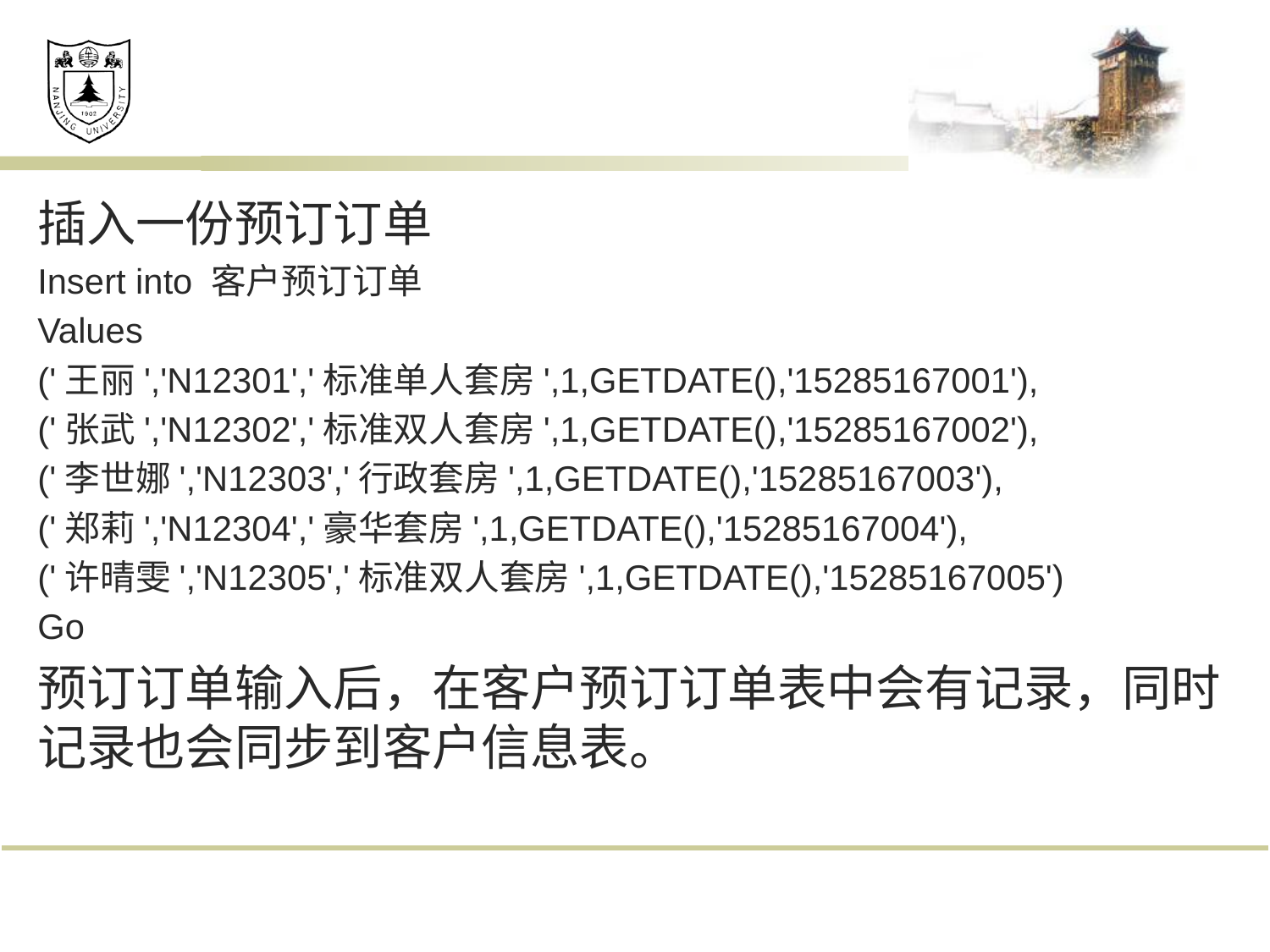

#
插入一份预订订单
Insert into 客户预订订单
Values
('王丽','N12301','标准单人套房',1,GETDATE(),'15285167001'),
('张武','N12302','标准双人套房',1,GETDATE(),'15285167002'),
('李世娜','N12303','行政套房',1,GETDATE(),'15285167003'),
('郑莉','N12304','豪华套房',1,GETDATE(),'15285167004'),
('许晴雯','N12305','标准双人套房',1,GETDATE(),'15285167005')
Go
预订订单输入后，在客户预订订单表中会有记录，同时记录也会同步到客户信息表。